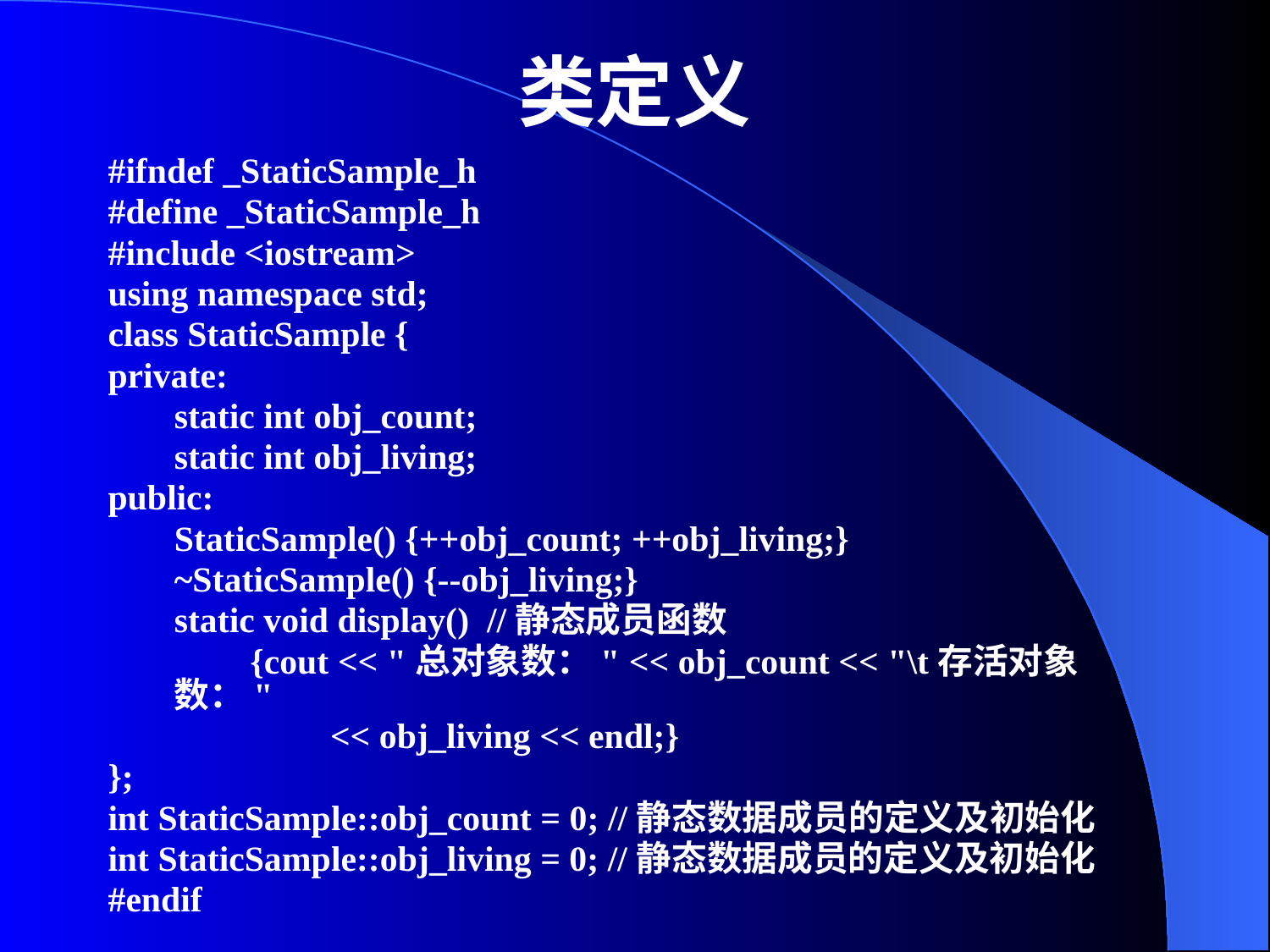

# 类定义
#ifndef _StaticSample_h
#define _StaticSample_h
#include <iostream>
using namespace std;
class StaticSample {
private:
	static int obj_count;
	static int obj_living;
public:
	StaticSample() {++obj_count; ++obj_living;}
	~StaticSample() {--obj_living;}
	static void display()  //静态成员函数
                {cout << "总对象数：" << obj_count << "\t存活对象数："
                         << obj_living << endl;}
};
int StaticSample::obj_count = 0; //静态数据成员的定义及初始化
int StaticSample::obj_living = 0; //静态数据成员的定义及初始化
#endif